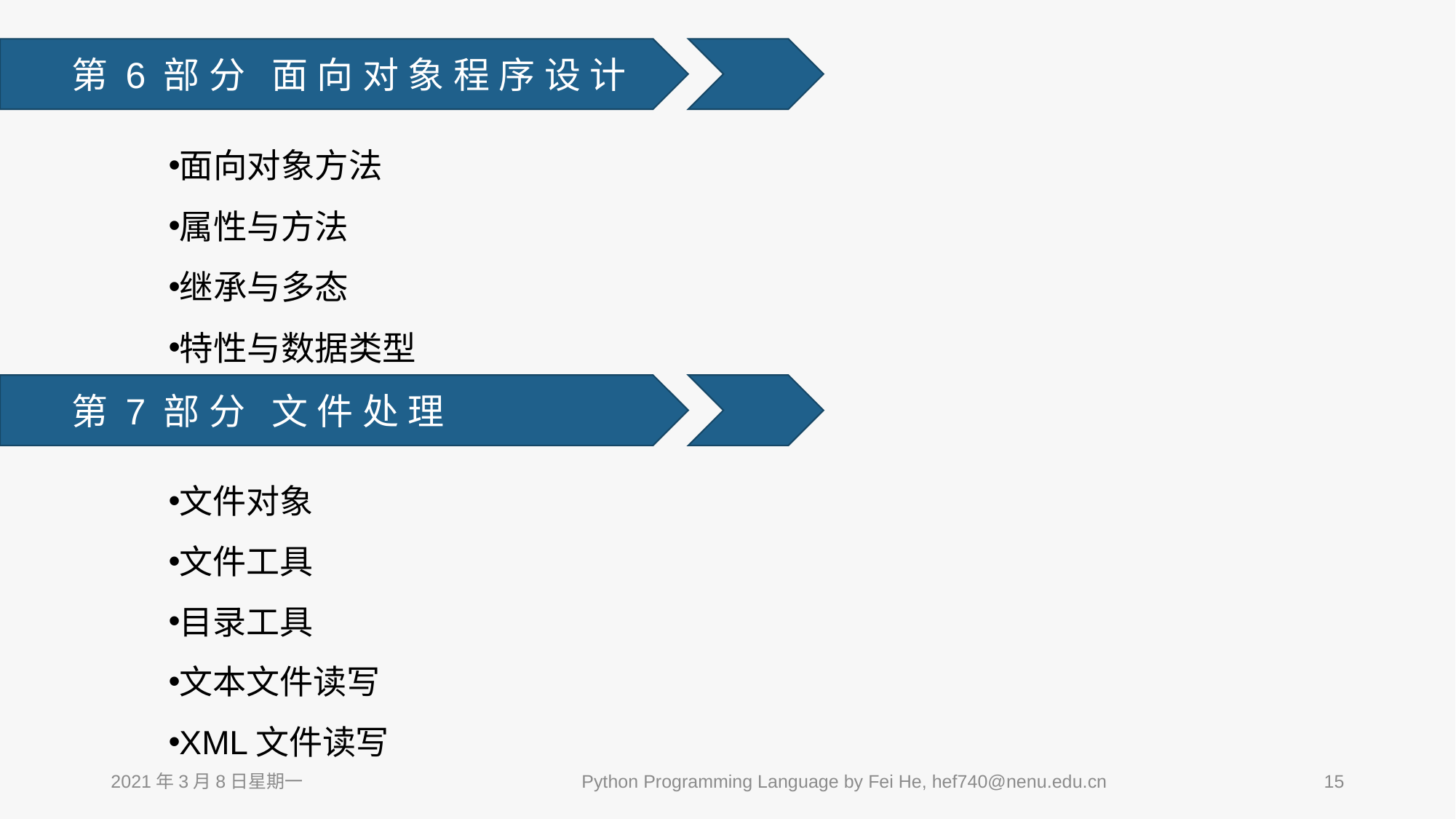

第6部分 面向对象程序设计

面向对象方法
属性与方法
继承与多态
特性与数据类型
   第7部分 文件处理

文件对象
文件工具
目录工具
文本文件读写
XML文件读写
2021年3月8日星期一
Python Programming Language by Fei He, hef740@nenu.edu.cn
15